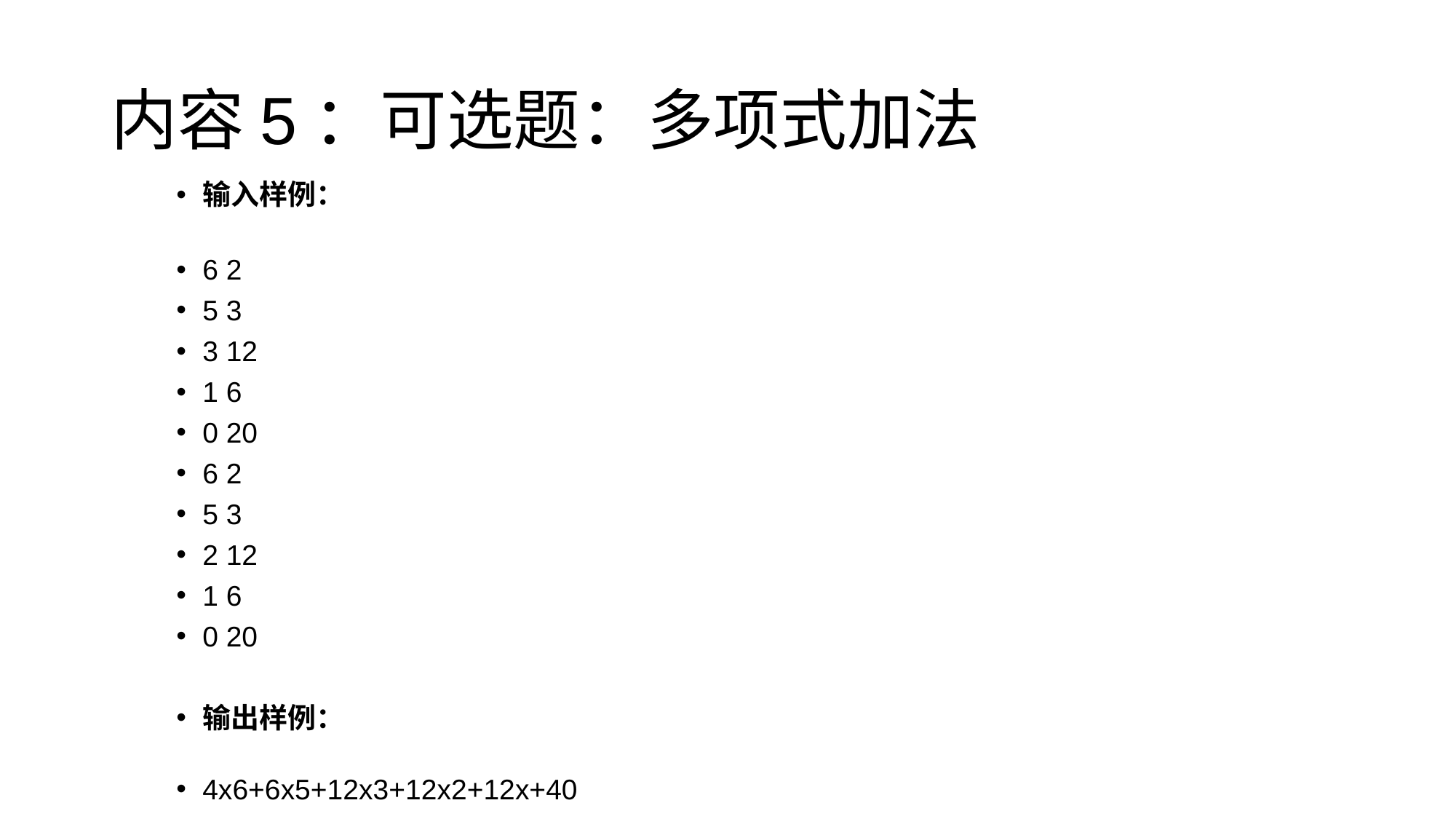

# 内容5：可选题：多项式加法
输入样例：
6 2
5 3
3 12
1 6
0 20
6 2
5 3
2 12
1 6
0 20

输出样例：
4x6+6x5+12x3+12x2+12x+40